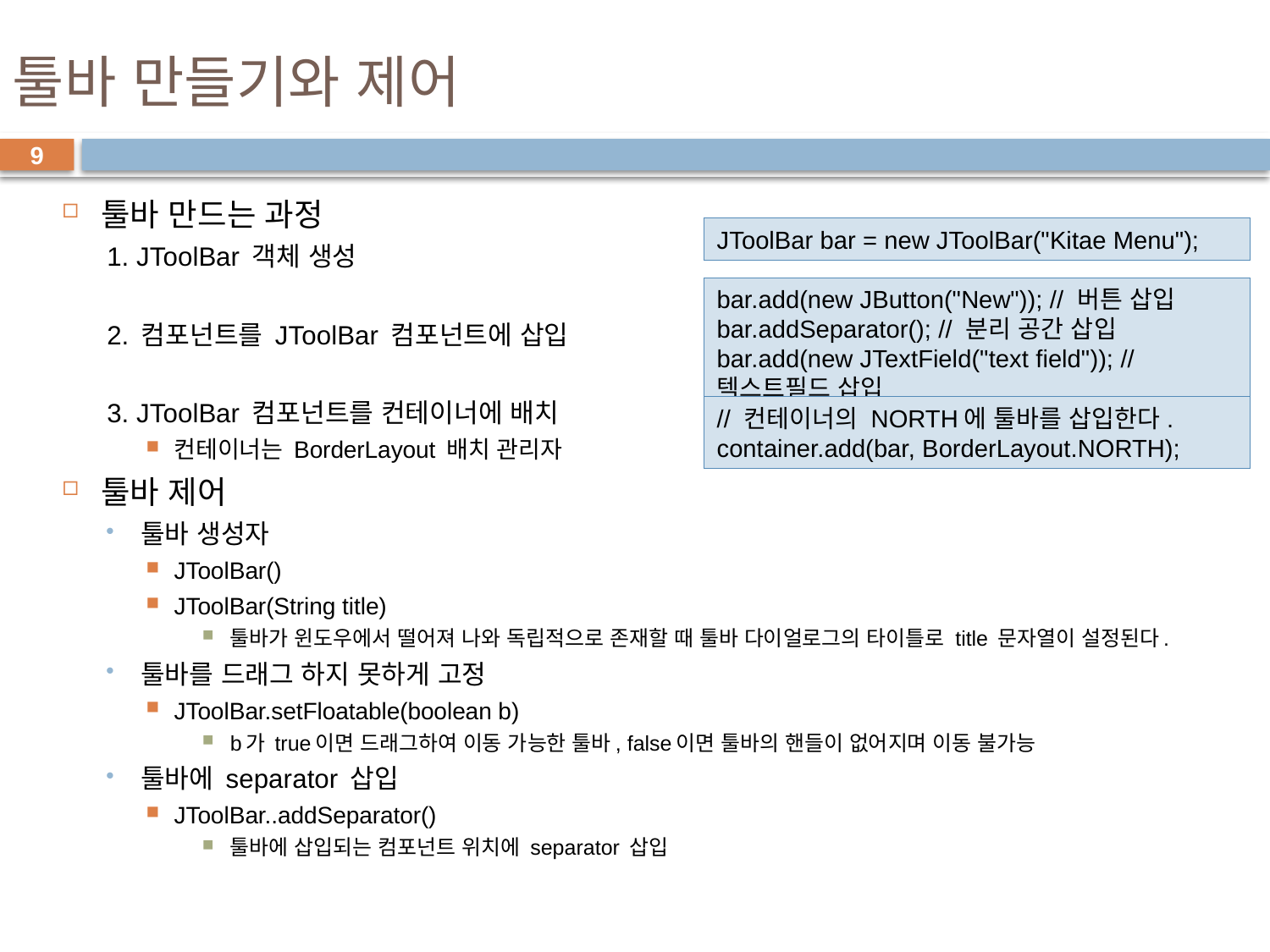

# 툴바 만들기와 제어
9
툴바 만드는 과정
1. JToolBar 객체 생성

2. 컴포넌트를 JToolBar 컴포넌트에 삽입

3. JToolBar 컴포넌트를 컨테이너에 배치
컨테이너는 BorderLayout 배치 관리자
툴바 제어
툴바 생성자
JToolBar()
JToolBar(String title)
툴바가 윈도우에서 떨어져 나와 독립적으로 존재할 때 툴바 다이얼로그의 타이틀로 title 문자열이 설정된다.
툴바를 드래그 하지 못하게 고정
JToolBar.setFloatable(boolean b)
b가 true이면 드래그하여 이동 가능한 툴바, false이면 툴바의 핸들이 없어지며 이동 불가능
툴바에 separator 삽입
JToolBar..addSeparator()
툴바에 삽입되는 컴포넌트 위치에 separator 삽입
JToolBar bar = new JToolBar("Kitae Menu");
bar.add(new JButton("New")); // 버튼 삽입
bar.addSeparator(); // 분리 공간 삽입
bar.add(new JTextField("text field")); // 텍스트필드 삽입
// 컨테이너의 NORTH에 툴바를 삽입한다.
container.add(bar, BorderLayout.NORTH);